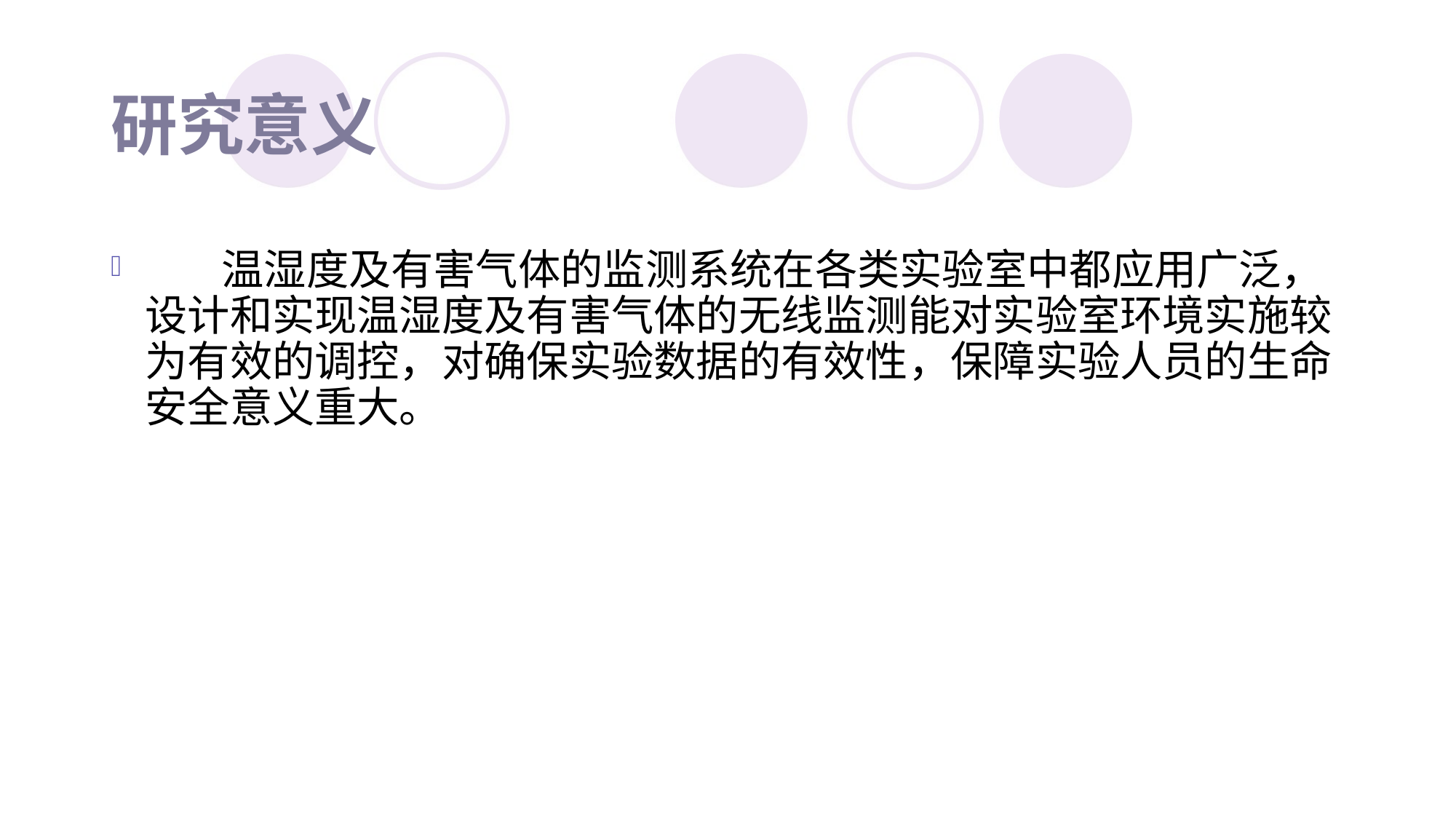

# 研究意义
       温湿度及有害气体的监测系统在各类实验室中都应用广泛，设计和实现温湿度及有害气体的无线监测能对实验室环境实施较为有效的调控，对确保实验数据的有效性，保障实验人员的生命安全意义重大。